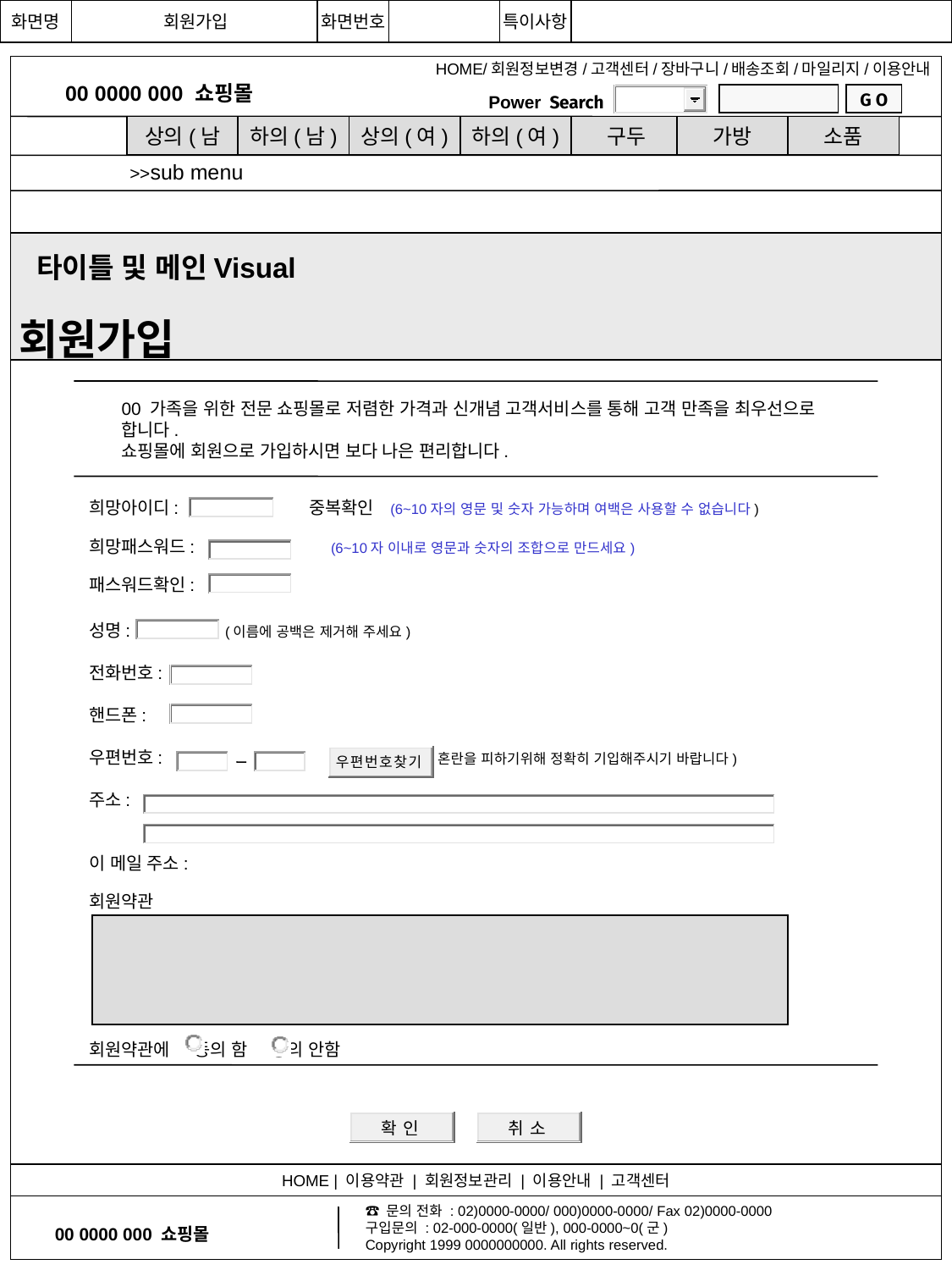

화면명

화면번호

특이사항

# 회원가입
HOME/회원정보변경/고객센터/장바구니/배송조회/마일리지/이용안내

00 0000 000 쇼핑몰
Power  Search

G O

상의(남
하의(남)
상의(여)
하의(여)
구두
가방
소품
>>sub menu

타이틀 및 메인Visual
회원가입

00 가족을 위한 전문 쇼핑몰로 저렴한 가격과 신개념 고객서비스를 통해 고객 만족을 최우선으로
합니다.
쇼핑몰에 회원으로 가입하시면 보다 나은 편리합니다.

희망아이디:                          중복확인  (6~10자의 영문 및 숫자 가능하며 여백은 사용할 수 없습니다)

희망패스워드:                            (6~10자 이내로 영문과 숫자의 조합으로 만드세요)

패스워드확인:

성명:                (이름에 공백은 제거해 주세요)

전화번호:
핸드폰:

우편번호:                                              (배달시 혼란을 피하기위해 정확히 기입해주시기 바랍니다)
주소:

이 메일 주소:

회원약관

회원약관에     동의 함     동의 안함

HOME | 이용약관 | 회원정보관리 | 이용안내 | 고객센터

☎ 문의 전화 : 02)0000-0000/ 000)0000-0000/ Fax 02)0000-0000
구입문의 : 02-000-0000(일반), 000-0000~0(군)
Copyright 1999 0000000000. All rights reserved.

00 0000 000 쇼핑몰